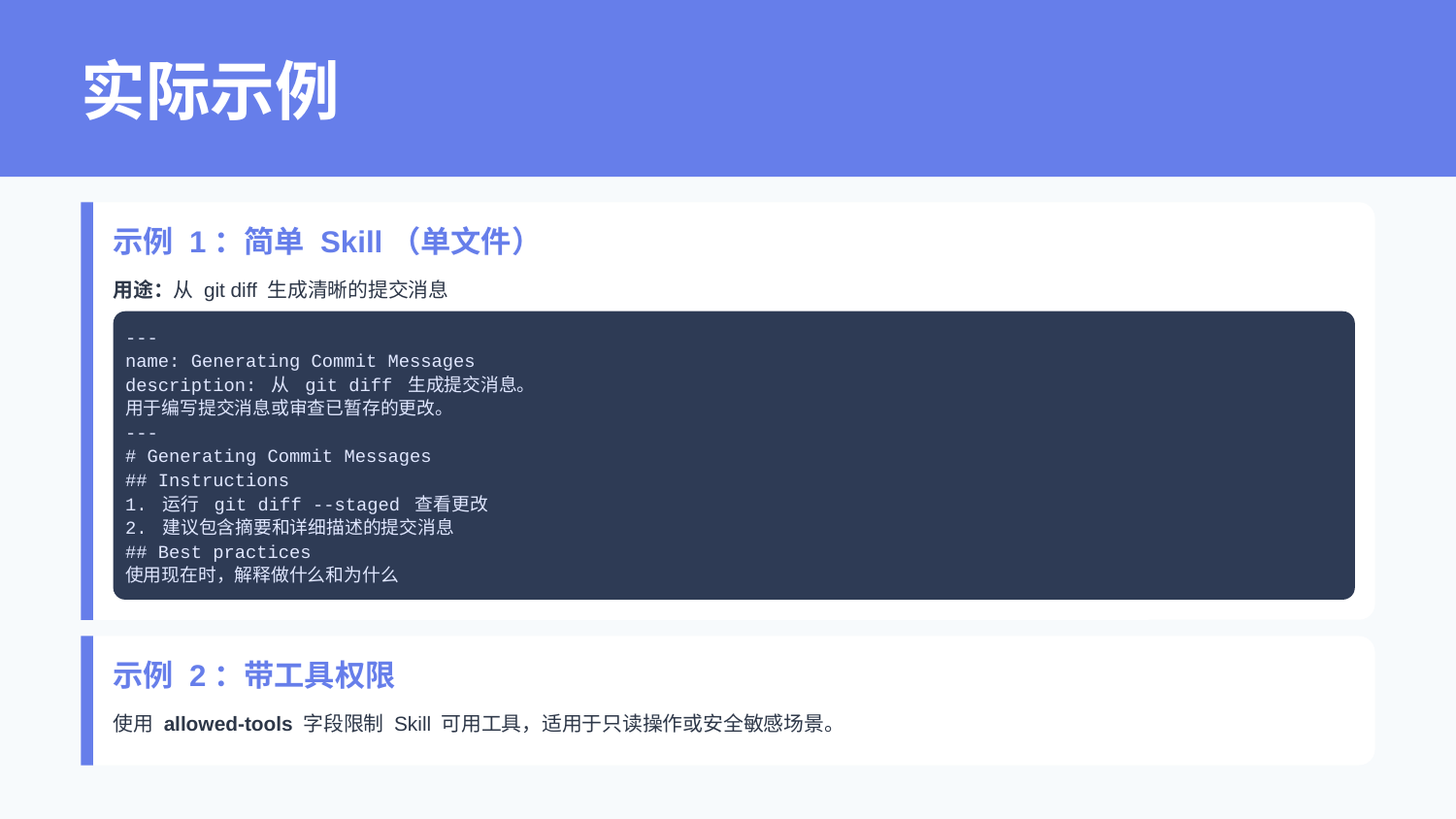

实际示例

示例 1：简单 Skill（单文件）
用途：从 git diff 生成清晰的提交消息

---
name: Generating Commit Messages
description: 从 git diff 生成提交消息。
用于编写提交消息或审查已暂存的更改。
---
# Generating Commit Messages
## Instructions
1. 运行 git diff --staged 查看更改
2. 建议包含摘要和详细描述的提交消息
## Best practices
使用现在时，解释做什么和为什么

示例 2：带工具权限
使用 allowed-tools 字段限制 Skill 可用工具，适用于只读操作或安全敏感场景。